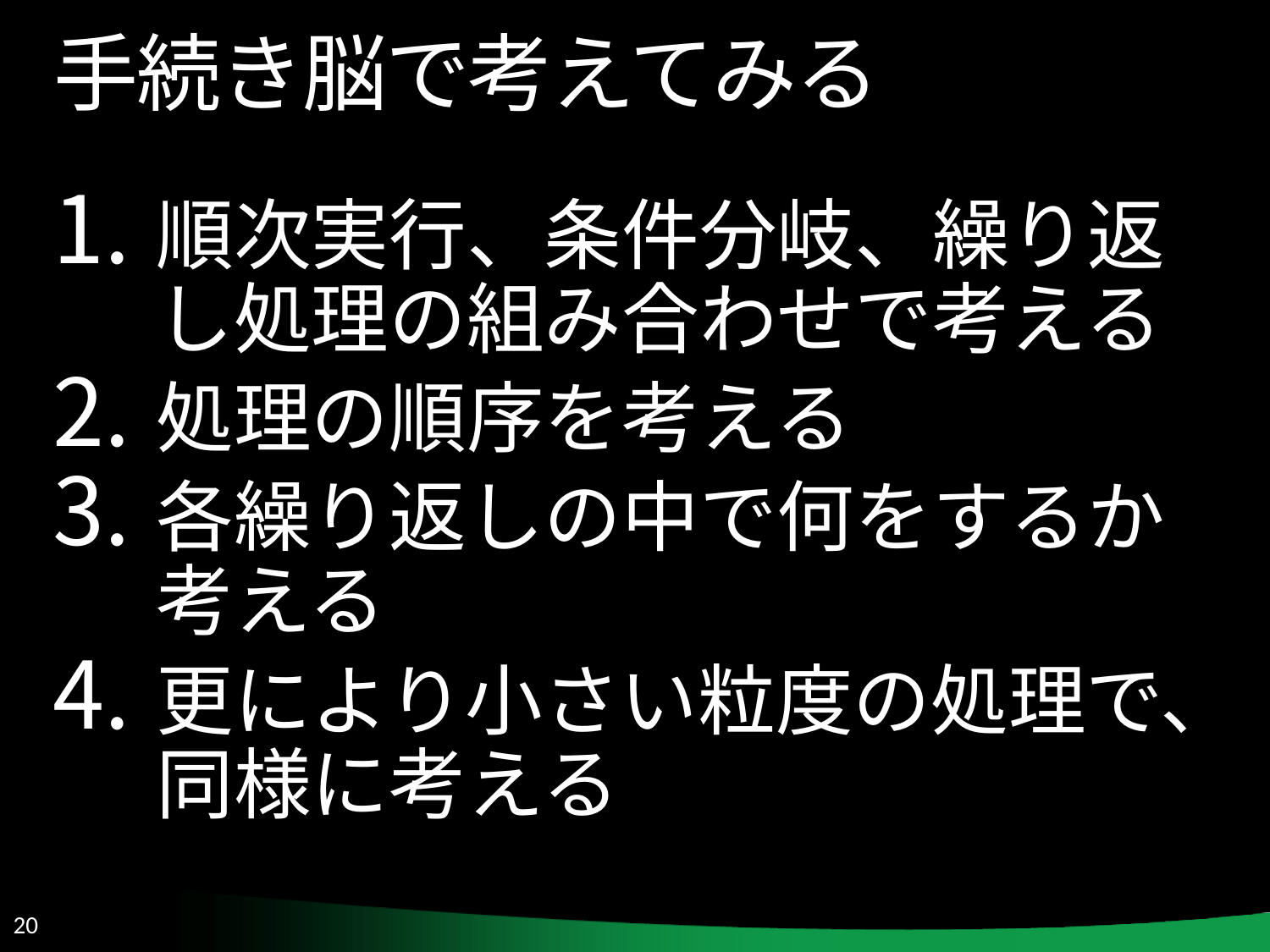

# 手続き脳で考えてみる
順次実行、条件分岐、繰り返し処理の組み合わせで考える
処理の順序を考える
各繰り返しの中で何をするか考える
更により小さい粒度の処理で、同様に考える